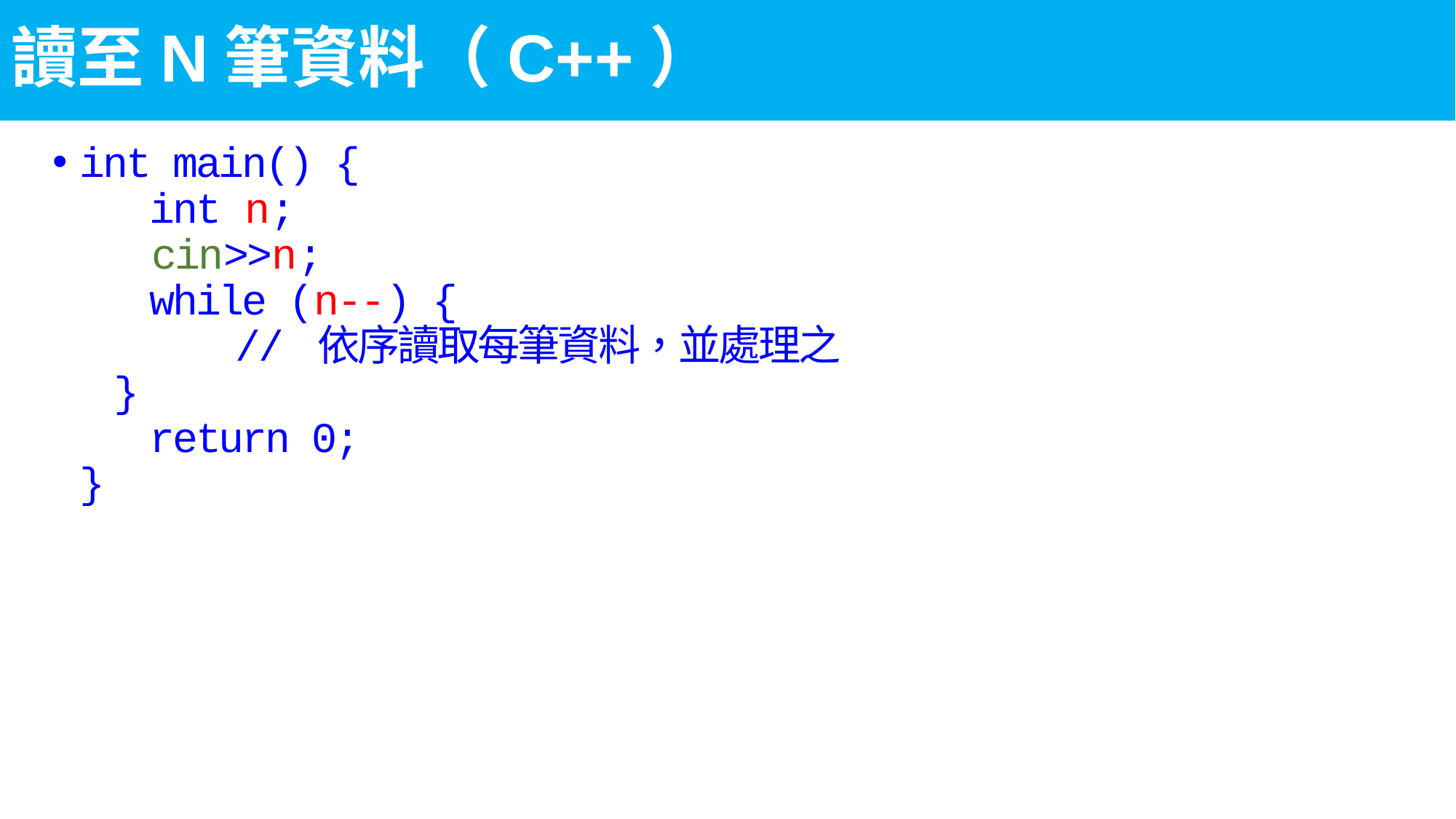

# 讀至N筆資料（C++）
int main() {
   int n;
   cin>>n;
   while (n--) {
	  // 依序讀取每筆資料，並處理之
   }
   return 0;
}